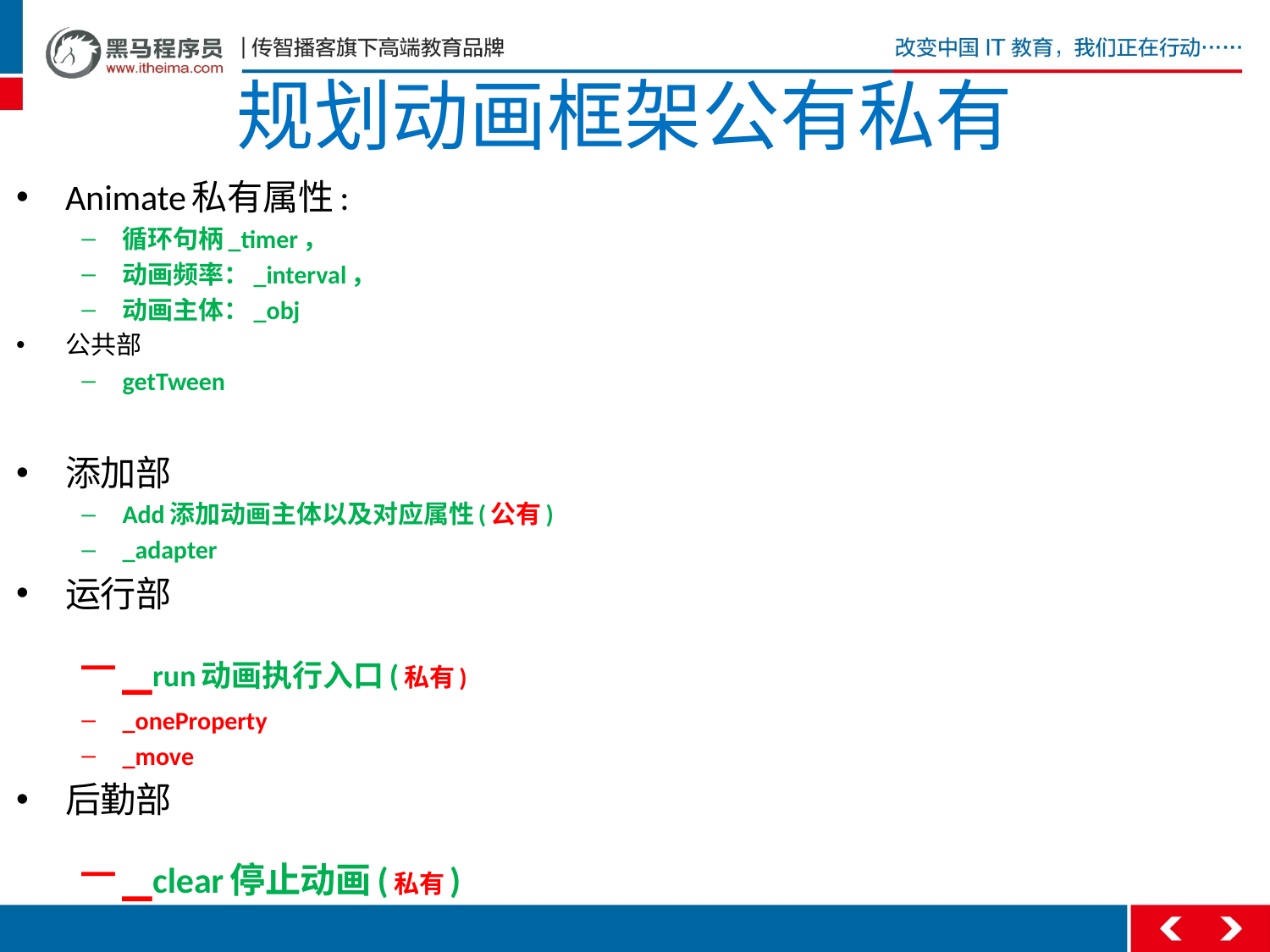

# 规划动画框架公有私有
Animate私有属性:
循环句柄_timer，
动画频率：_interval，
动画主体：_obj
公共部
getTween

添加部
Add添加动画主体以及对应属性(公有)
_adapter
运行部
_run动画执行入口(私有)
_oneProperty
_move
后勤部
_clear停止动画(私有)